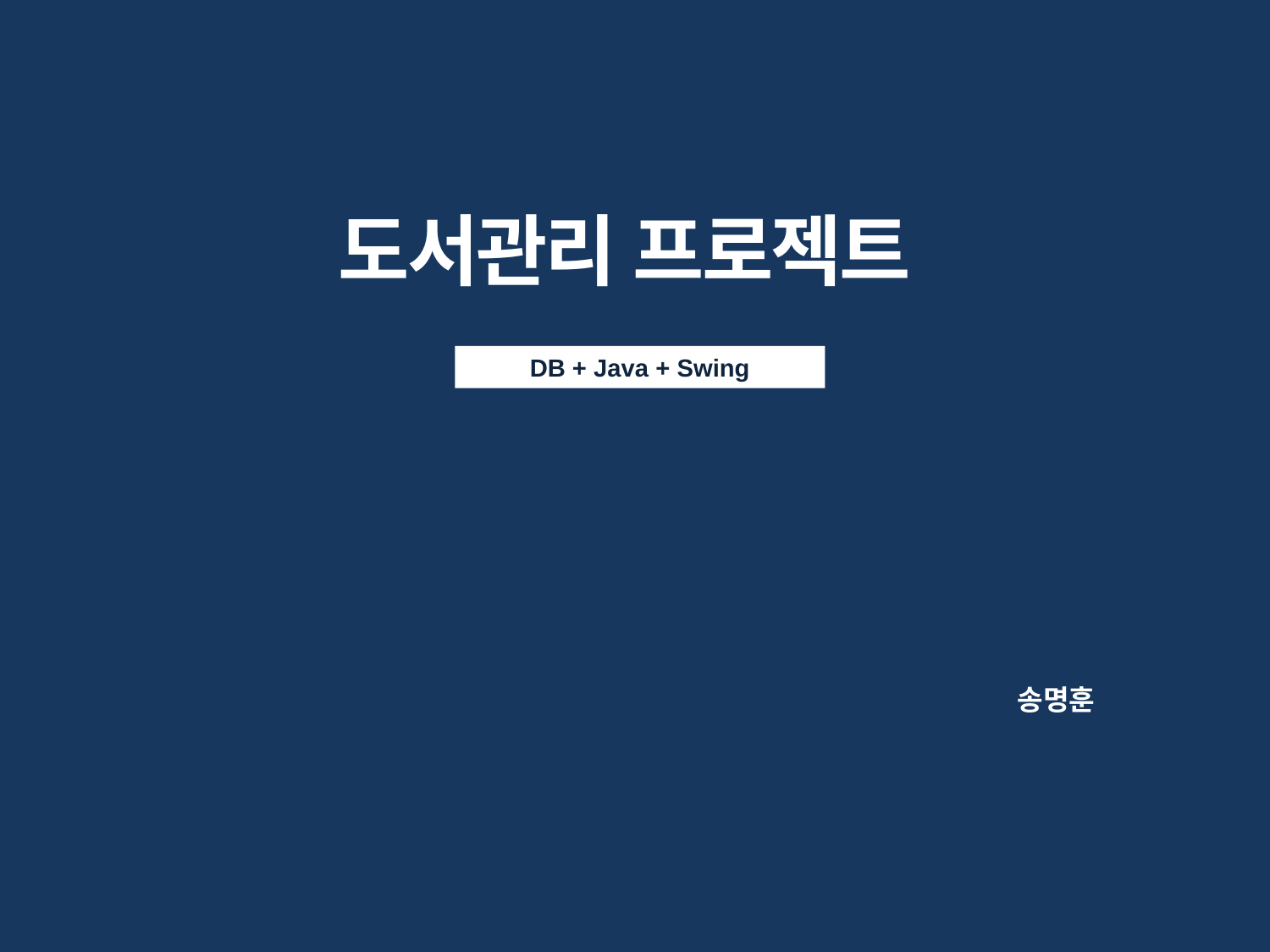

도서관리 프로젝트
DB + Java + Swing
송명훈